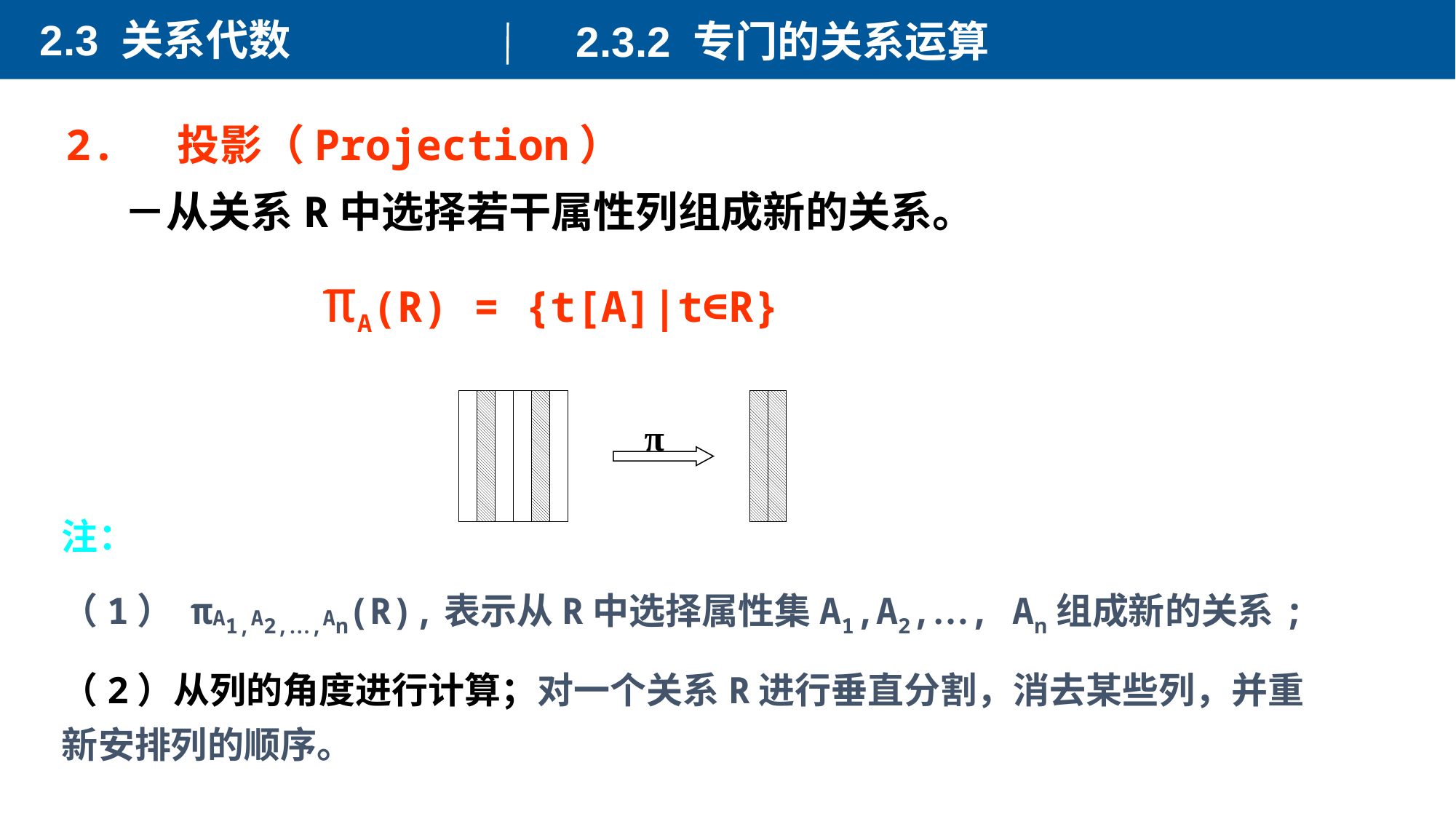

2.3 关系代数
2.3.2 专门的关系运算
2.  投影（Projection）
     －从关系R中选择若干属性列组成新的关系。
πA(R) = {t[A]|t∈R}

π

注：
（1） πA1,A2,…,An(R),表示从R中选择属性集A1,A2,…, An组成新的关系;
（2）从列的角度进行计算；对一个关系R进行垂直分割，消去某些列，并重新安排列的顺序。